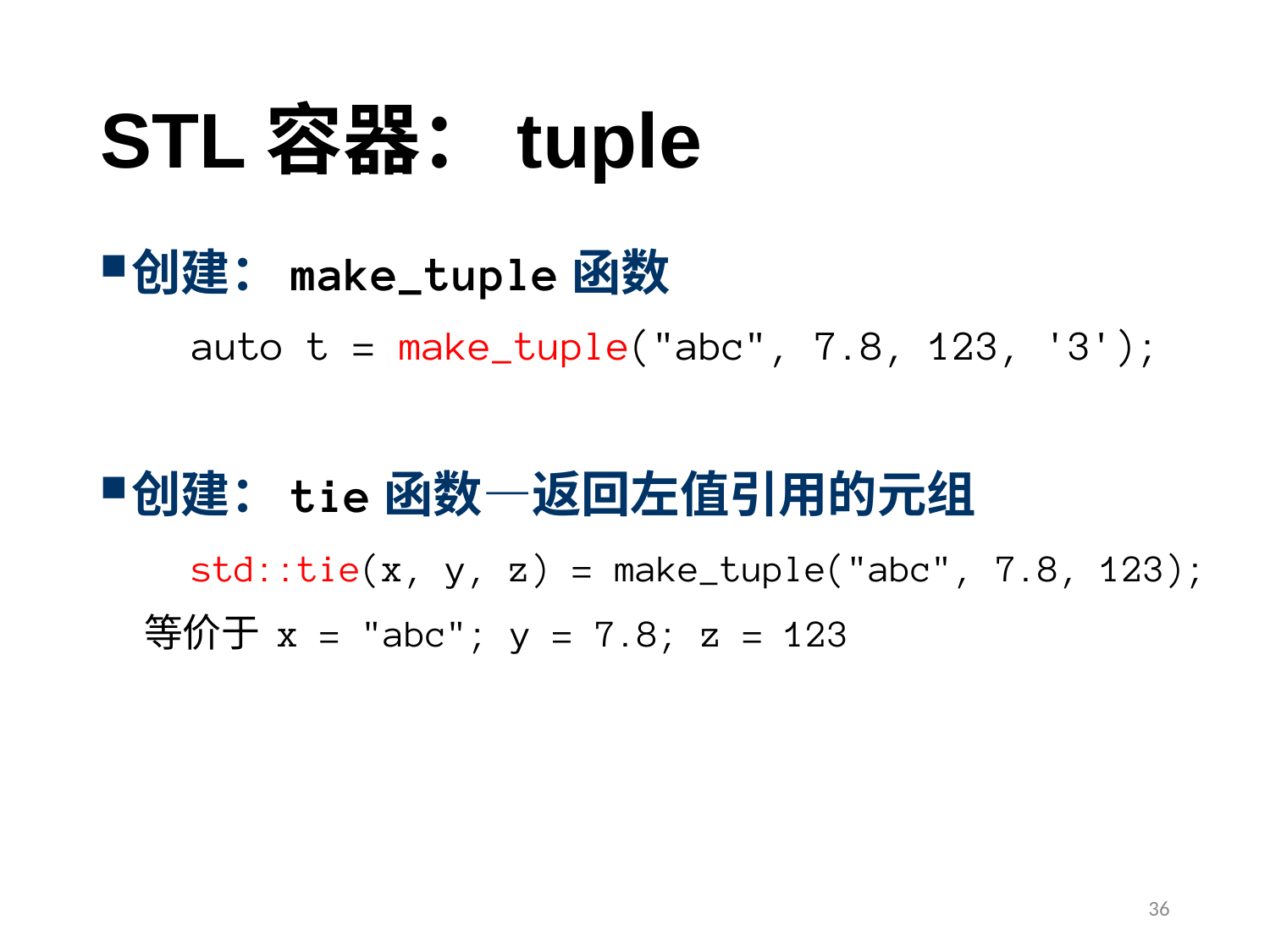

# STL容器：tuple
创建：make_tuple函数
    auto t = make_tuple("abc", 7.8, 123, '3');

创建：tie函数—返回左值引用的元组
    std::tie(x, y, z) = make_tuple("abc", 7.8, 123);
    等价于 x = "abc"; y = 7.8; z = 123

36